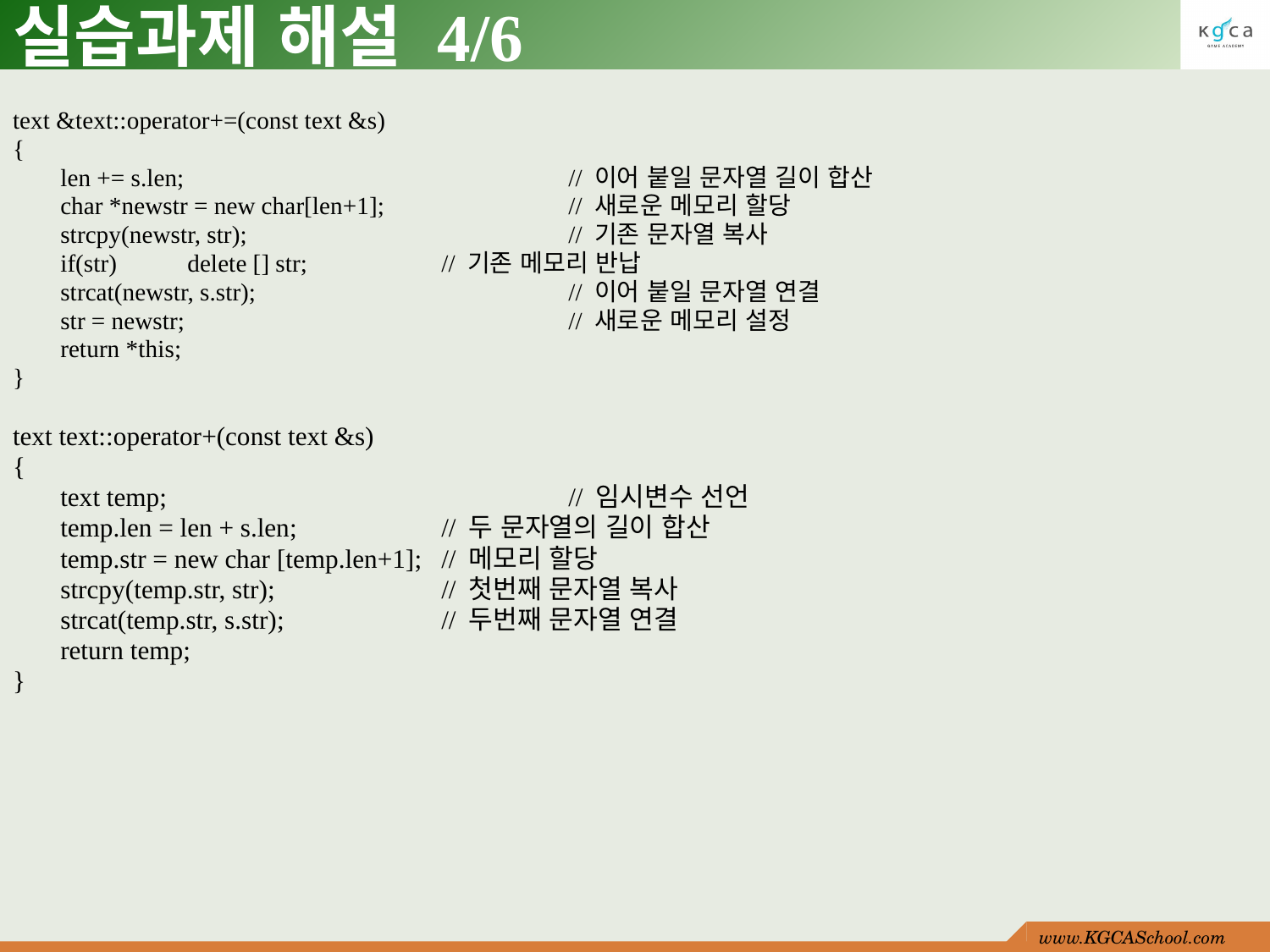

# 실습과제 해설 4/6

text &text::operator+=(const text &s)
{
	len += s.len;				// 이어 붙일 문자열 길이 합산
	char *newstr = new char[len+1];		// 새로운 메모리 할당
	strcpy(newstr, str);			// 기존 문자열 복사
	if(str)	delete [] str;		// 기존 메모리 반납
	strcat(newstr, s.str);			// 이어 붙일 문자열 연결
	str = newstr;				// 새로운 메모리 설정
	return *this;
}

text text::operator+(const text &s)
{
	text temp;				// 임시변수 선언
	temp.len = len + s.len;		// 두 문자열의 길이 합산
	temp.str = new char [temp.len+1];	// 메모리 할당
	strcpy(temp.str, str);		// 첫번째 문자열 복사
	strcat(temp.str, s.str);		// 두번째 문자열 연결
	return temp;
}